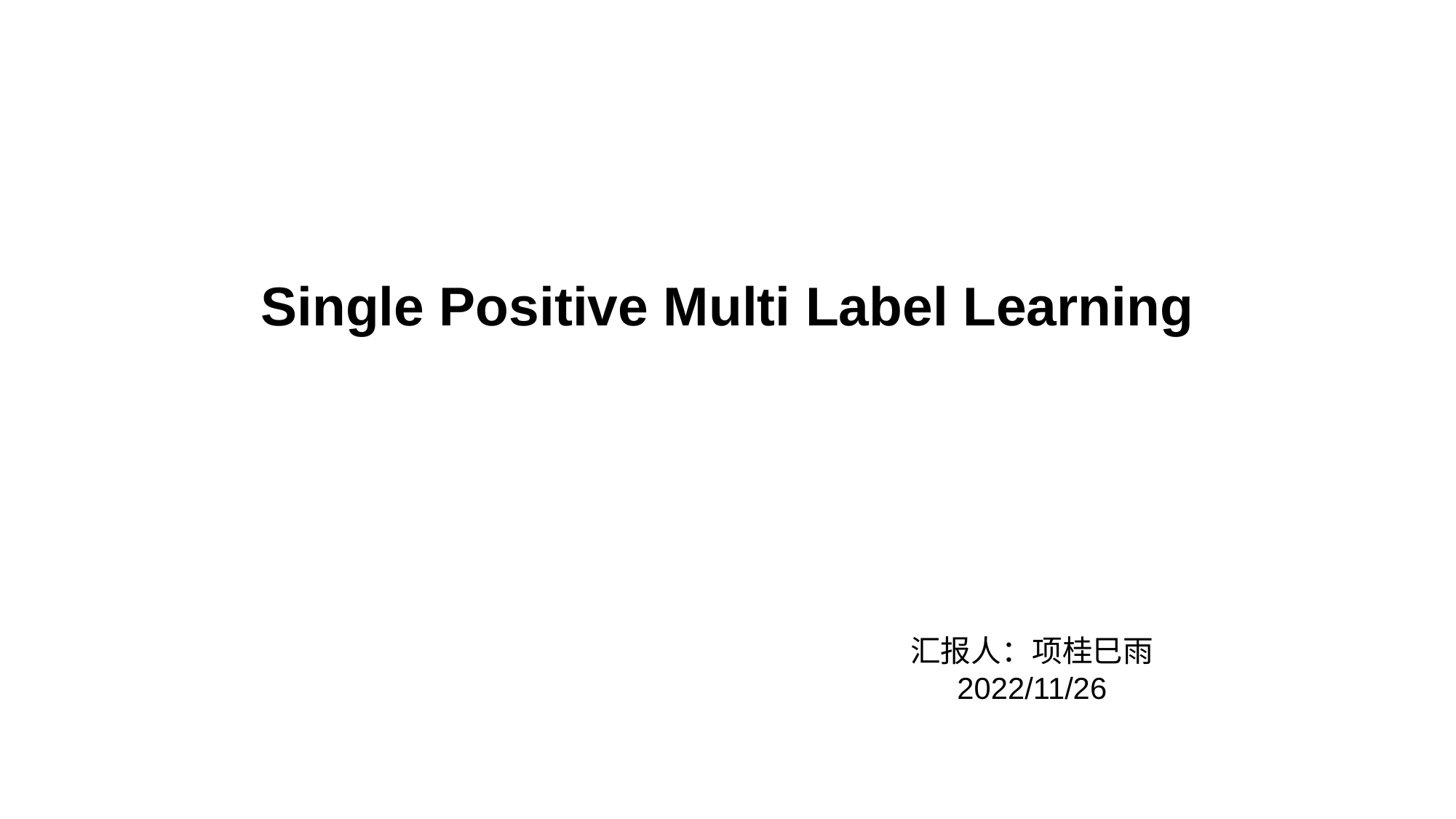

Single Positive Multi Label Learning
汇报人：项桂巳雨
2022/11/26